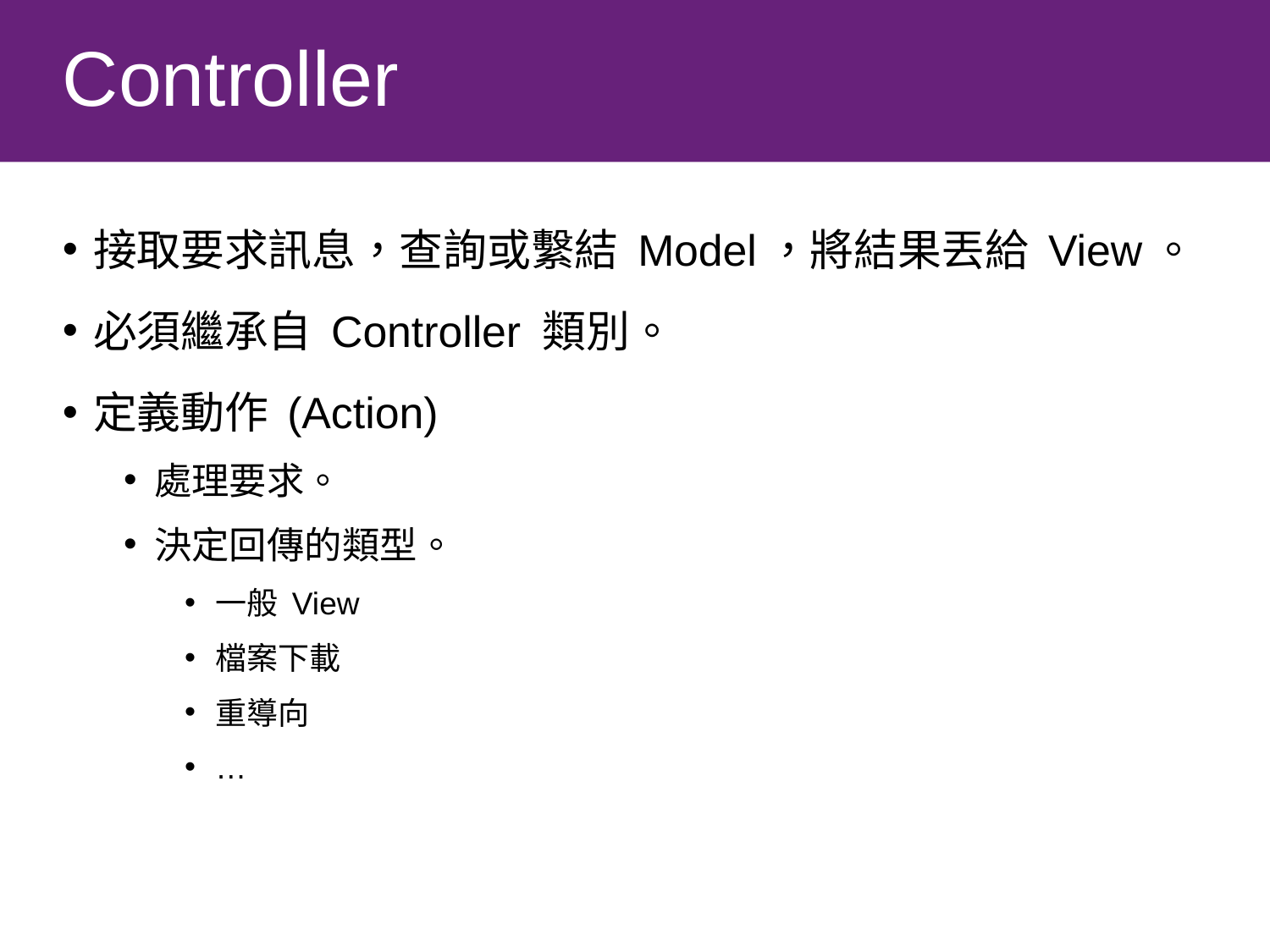

# Controller
接取要求訊息，查詢或繫結 Model，將結果丟給 View。
必須繼承自 Controller 類別。
定義動作 (Action)
處理要求。
決定回傳的類型。
一般 View
檔案下載
重導向
…